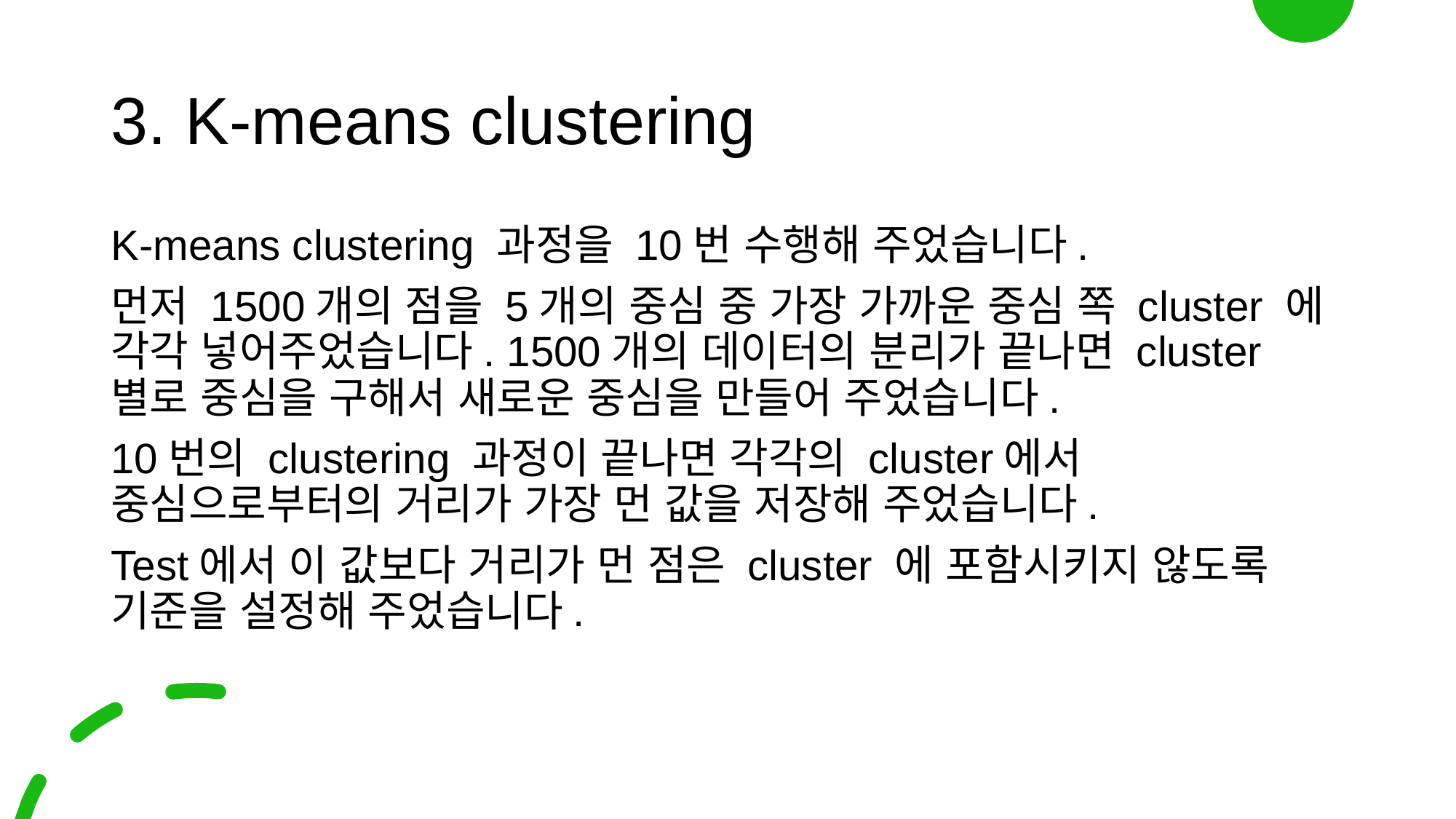

# 3. K-means clustering
K-means clustering 과정을 10번 수행해 주었습니다.
먼저 1500개의 점을 5개의 중심 중 가장 가까운 중심 쪽 cluster 에 각각 넣어주었습니다. 1500개의 데이터의 분리가 끝나면 cluster 별로 중심을 구해서 새로운 중심을 만들어 주었습니다.
10번의 clustering 과정이 끝나면 각각의 cluster에서 중심으로부터의 거리가 가장 먼 값을 저장해 주었습니다.
Test에서 이 값보다 거리가 먼 점은 cluster 에 포함시키지 않도록 기준을 설정해 주었습니다.